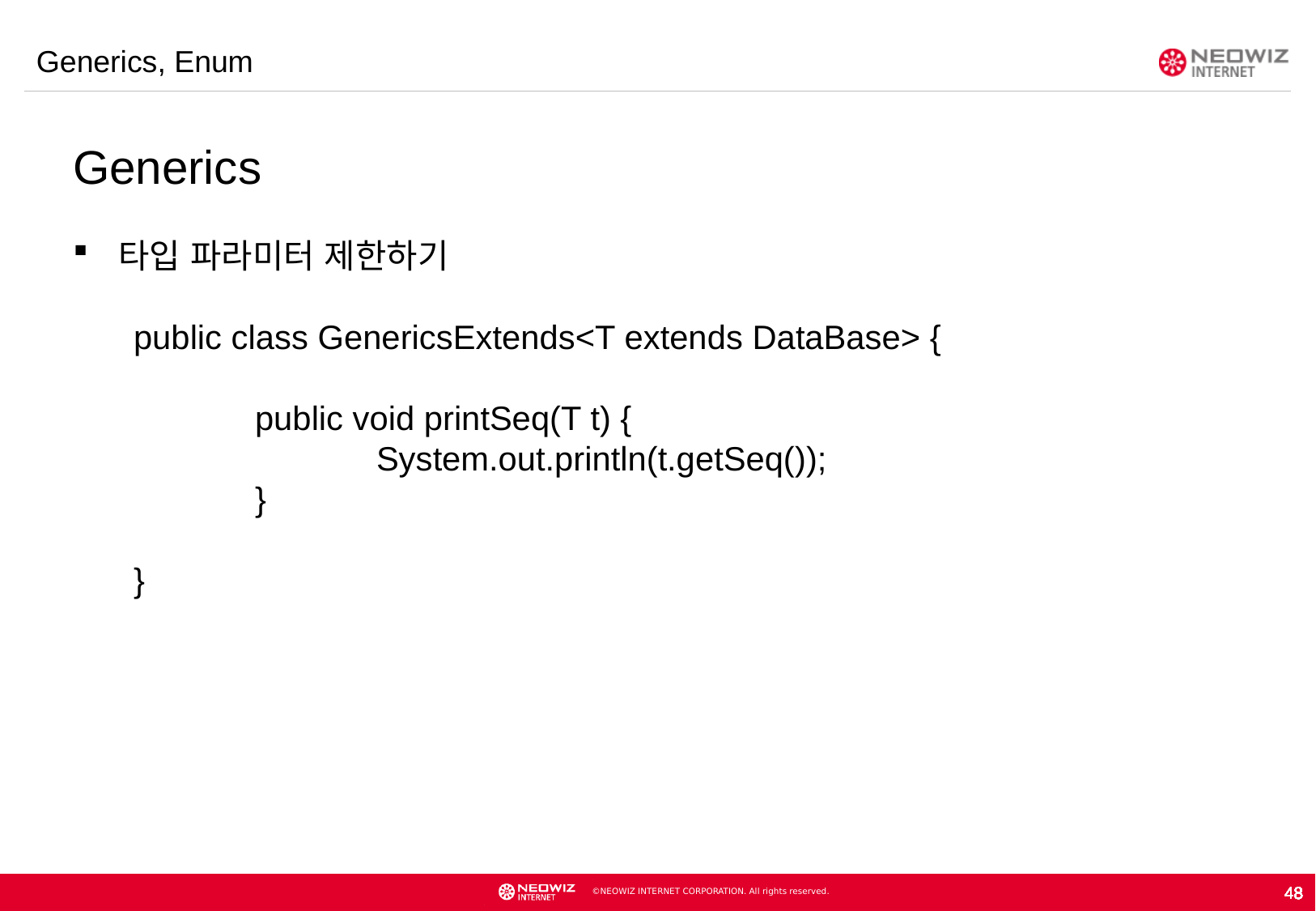

Generics, Enum

Generics

타입 파라미터 제한하기

public class GenericsExtends<T extends DataBase> {

	public void printSeq(T t) {
		System.out.println(t.getSeq());
	}

}
48
48
48
48
48
48
48
48
48
48
48
48
48
48
48
48
48
48
48
48
48
48
48
48
48
48
48
48